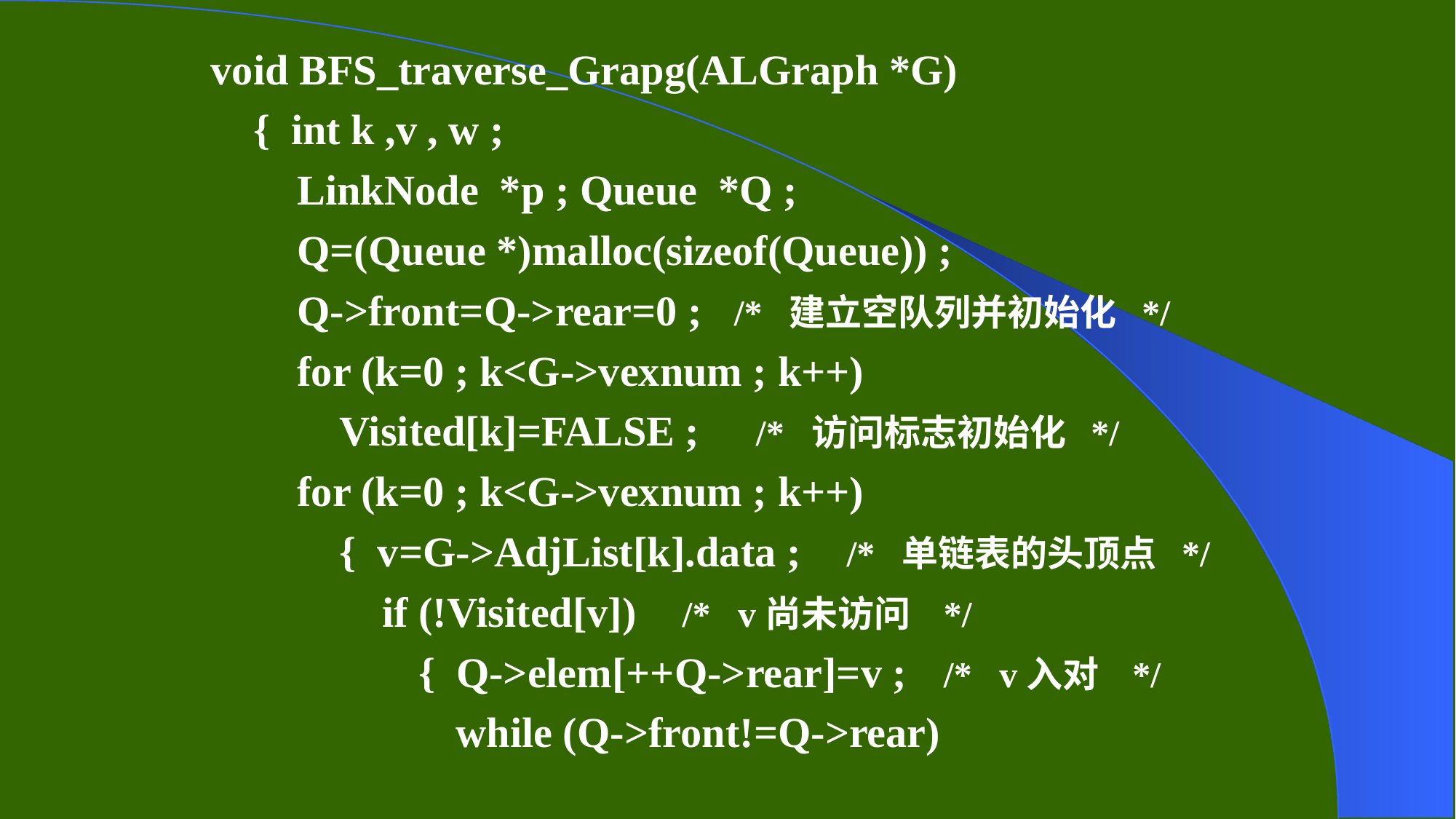

void BFS_traverse_Grapg(ALGraph *G)
{  int k ,v , w ;
LinkNode  *p ; Queue  *Q ;
Q=(Queue *)malloc(sizeof(Queue)) ;
Q->front=Q->rear=0 ;   /*  建立空队列并初始化  */
for (k=0 ; k<G->vexnum ; k++)
Visited[k]=FALSE ;      /*  访问标志初始化  */
for (k=0 ; k<G->vexnum ; k++)
{  v=G->AdjList[k].data ;     /*  单链表的头顶点  */
if (!Visited[v])     /*   v尚未访问   */
    {  Q->elem[++Q->rear]=v ;    /*   v入对   */
       while (Q->front!=Q->rear)